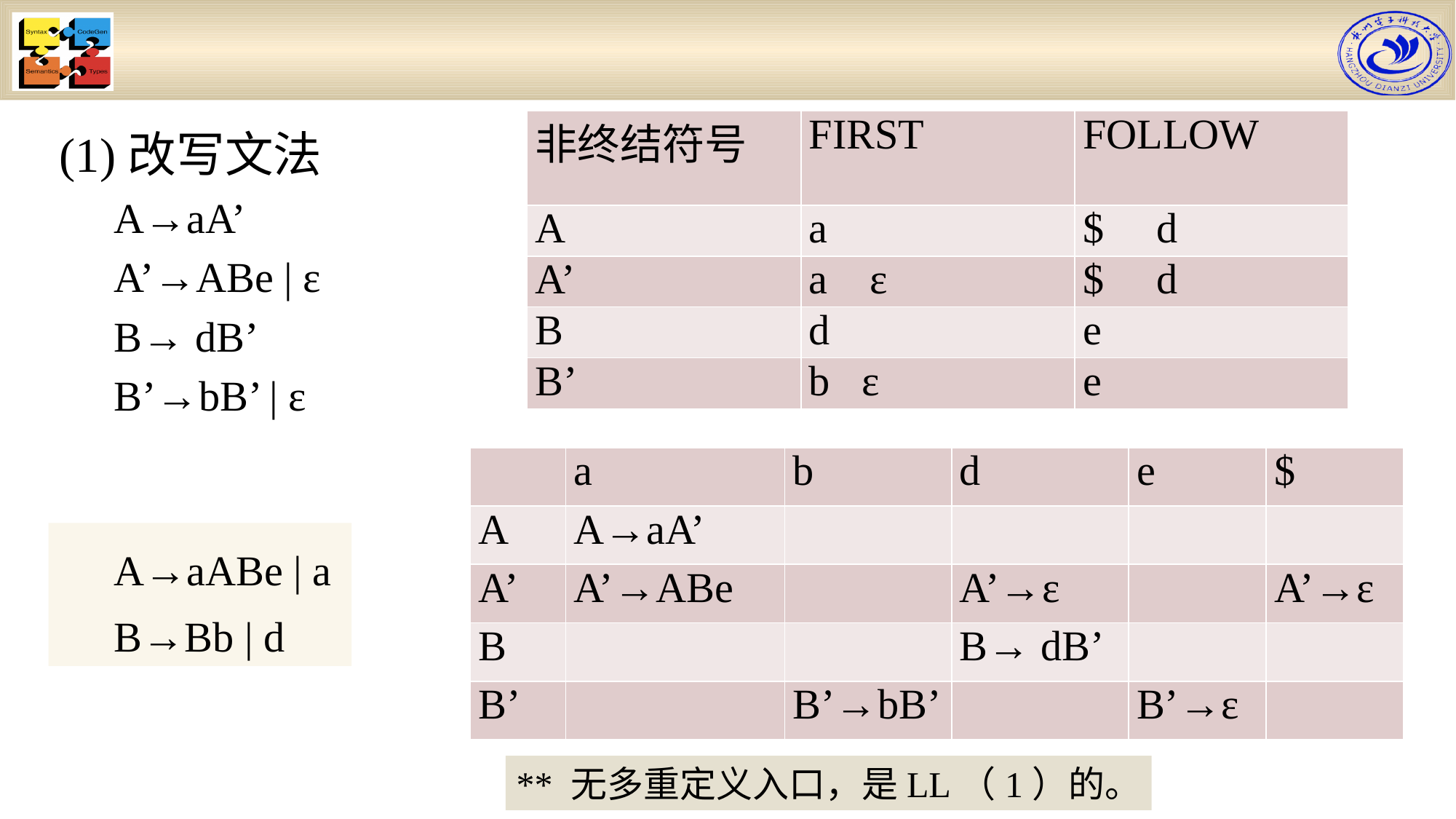

| 非终结符号 | FIRST | FOLLOW |
| --- | --- | --- |
| A | a | $ d |
| A’ | a ε | $ d |
| B | d | e |
| B’ | b ε | e |
(1)改写文法
A→aA’
A’→ABe | ε
B→ dB’
B’→bB’ | ε

|  | a | b | d | e | $ |
| --- | --- | --- | --- | --- | --- |
| A | A→aA’ |  |  |  |  |
| A’ | A’→ABe |  | A’→ε |  | A’→ε |
| B |  |  | B→ dB’ |  |  |
| B’ |  | B’→bB’ |  | B’→ε |  |
A→aABe | a
B→Bb | d
** 无多重定义入口，是LL（1）的。